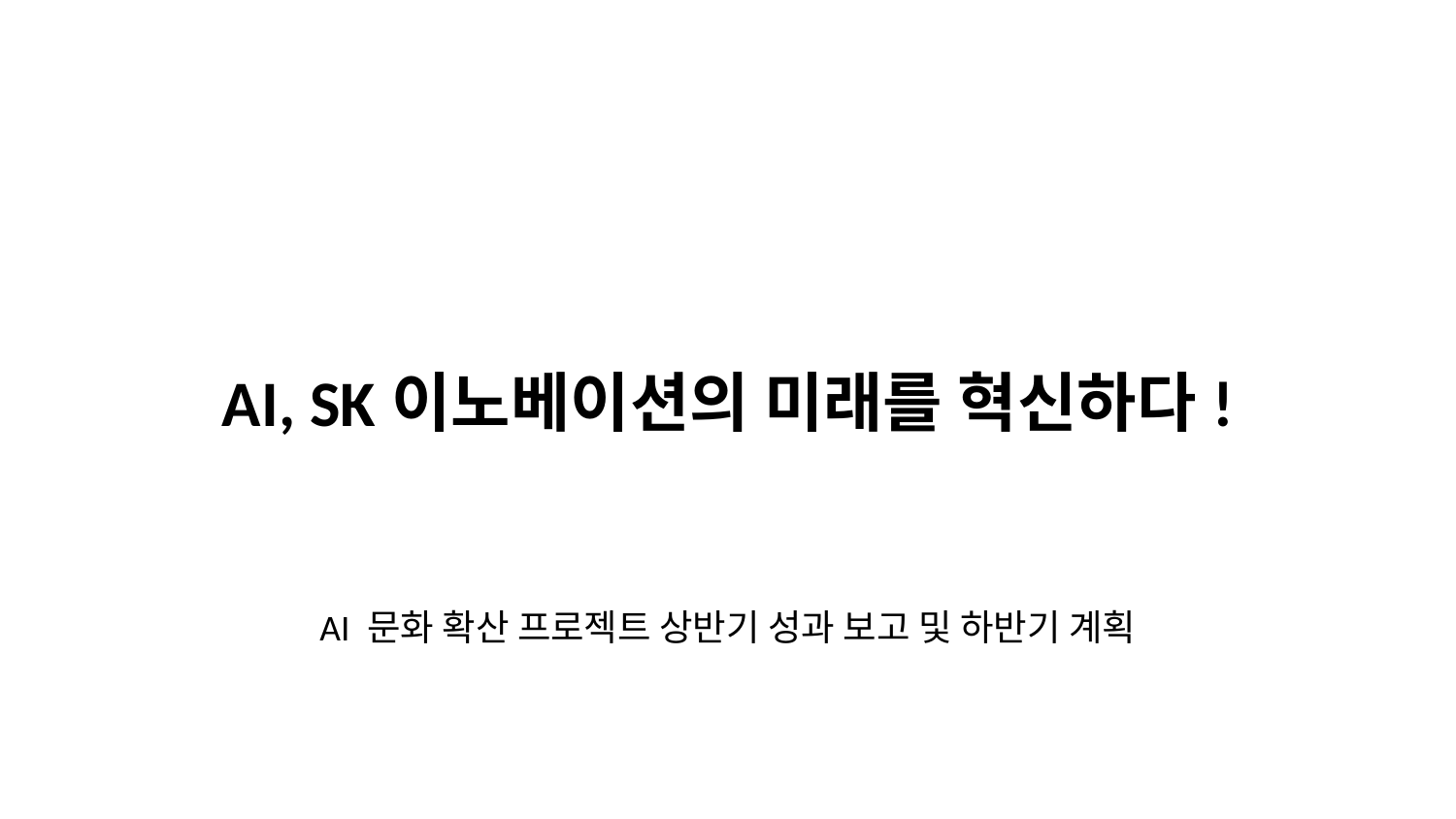

AI, SK이노베이션의 미래를 혁신하다!
AI 문화 확산 프로젝트 상반기 성과 보고 및 하반기 계획
2025. 6. 28.